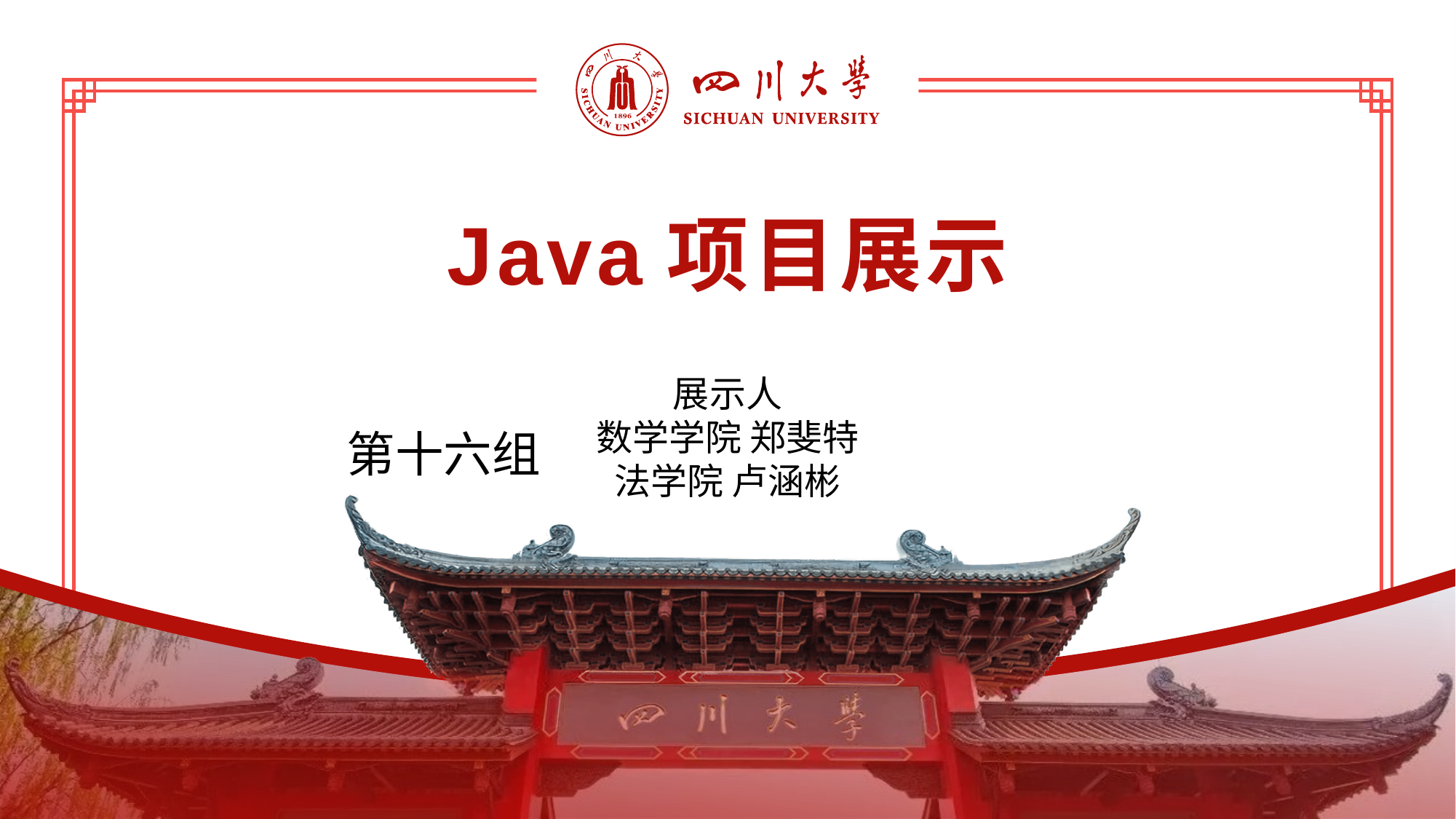

Java项目展示
展示人
数学学院 郑斐特
法学院 卢涵彬
第十六组